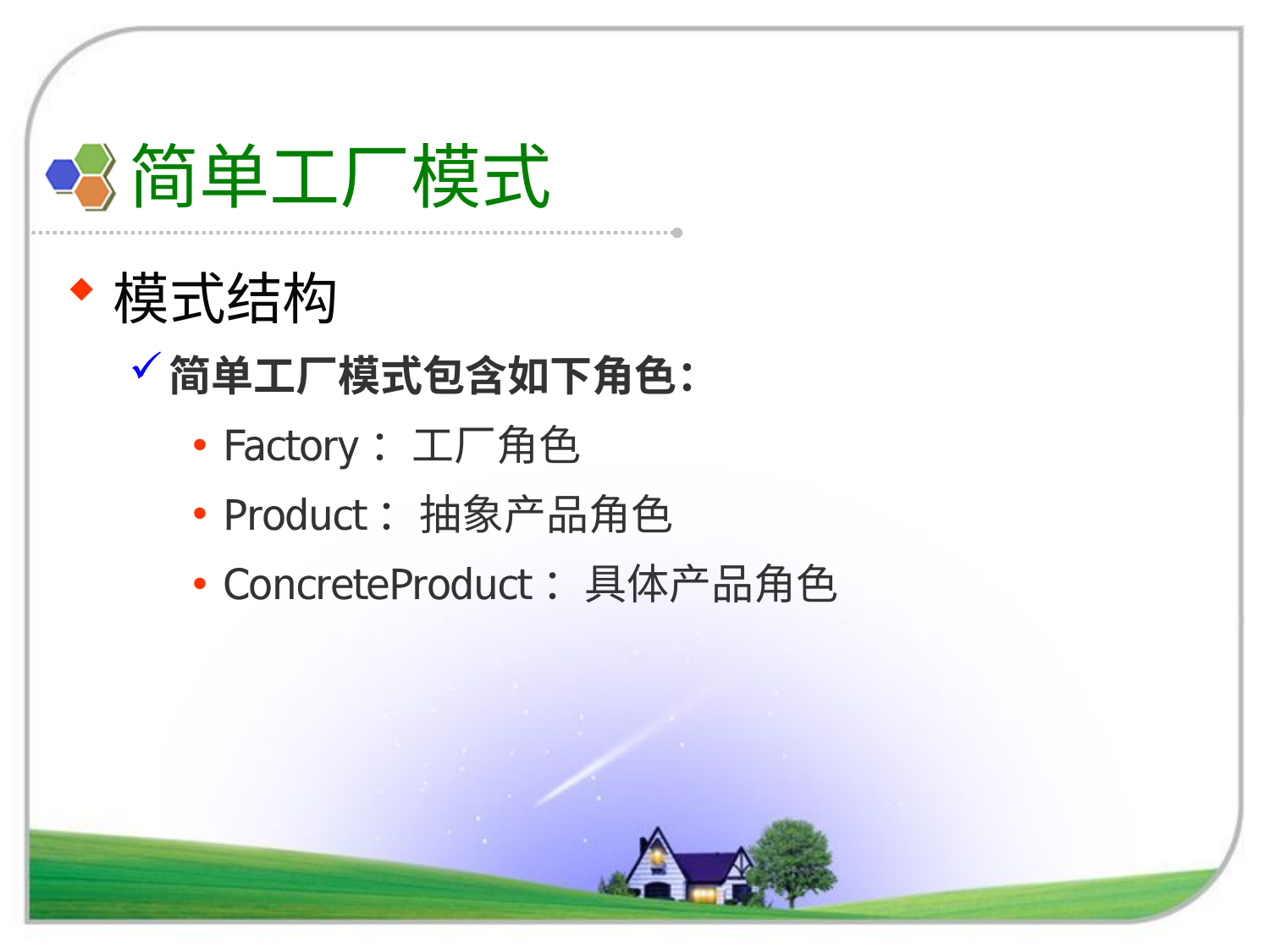

# 简单工厂模式
模式结构
简单工厂模式包含如下角色：
Factory：工厂角色
Product：抽象产品角色
ConcreteProduct：具体产品角色